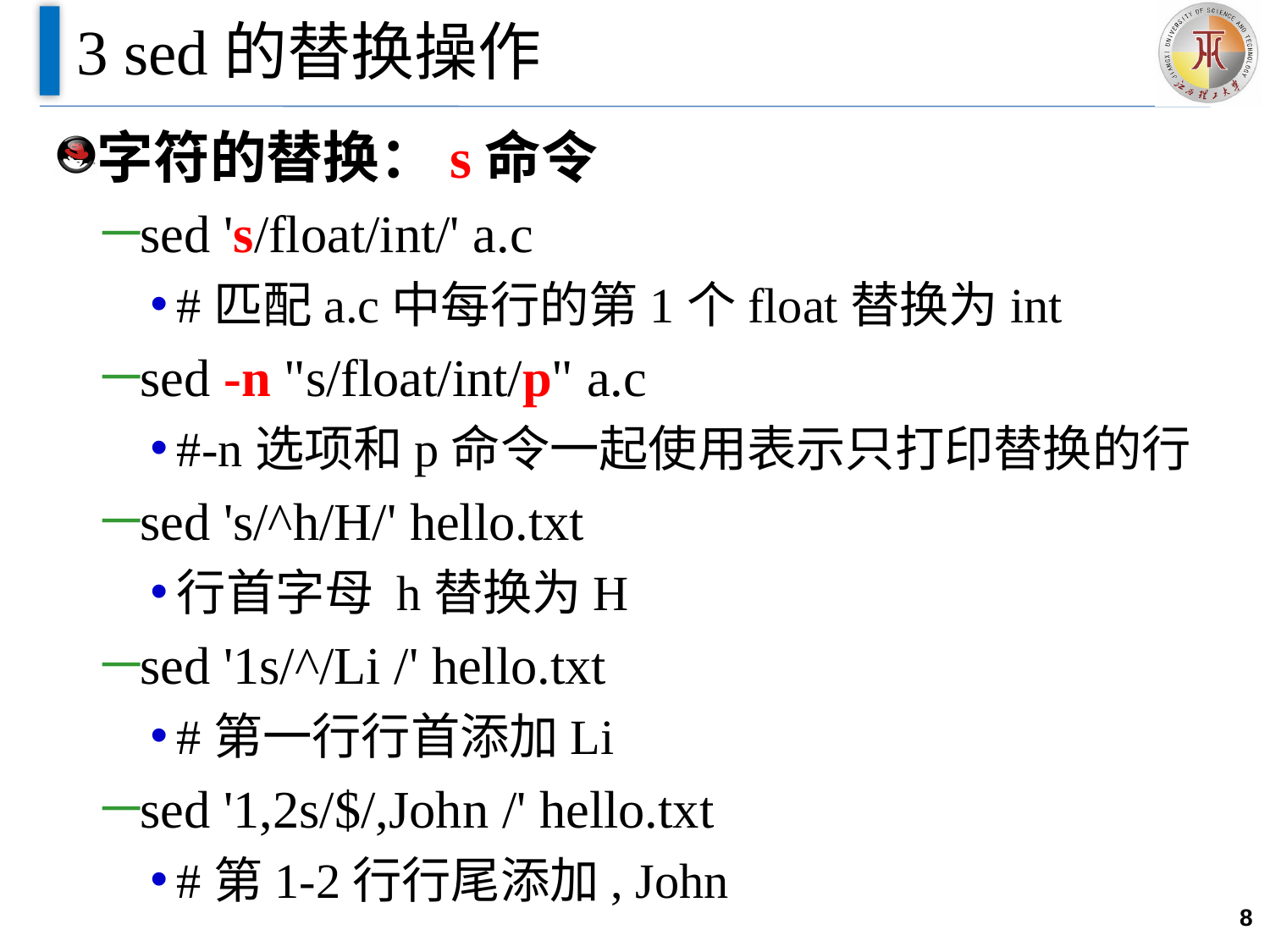

# 3 sed的替换操作
字符的替换：s命令
sed 's/float/int/' a.c
#匹配a.c中每行的第1个float替换为int
sed -n "s/float/int/p" a.c
#-n选项和p命令一起使用表示只打印替换的行
sed 's/^h/H/' hello.txt
行首字母 h替换为H
sed '1s/^/Li /' hello.txt
#第一行行首添加Li
sed '1,2s/$/,John /' hello.txt
#第1-2行行尾添加, John

8